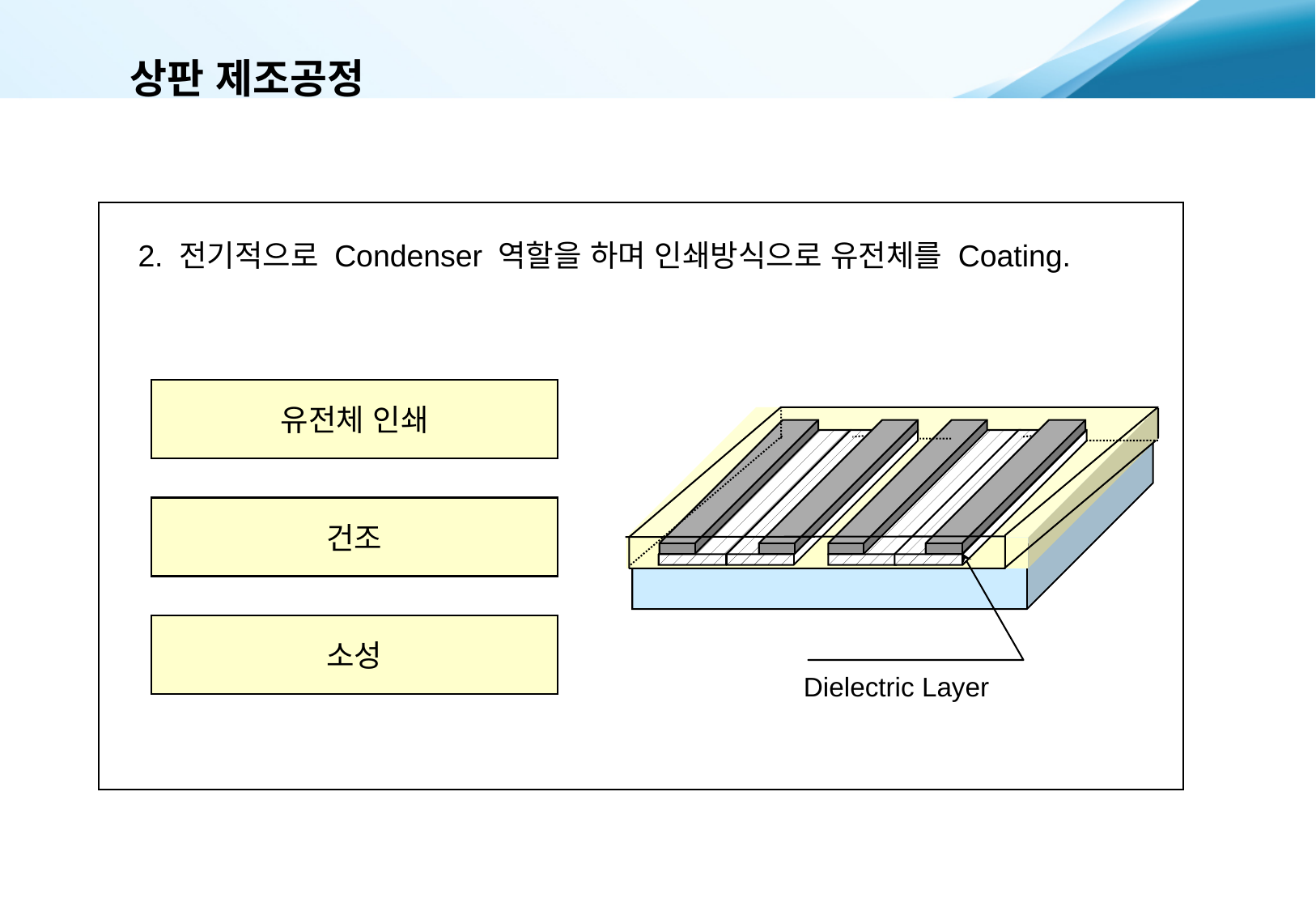

# 상판 제조공정
상판 제조공정

2. 전기적으로 Condenser 역할을 하며 인쇄방식으로 유전체를 Coating.
유전체 인쇄
건조
소성

Dielectric Layer